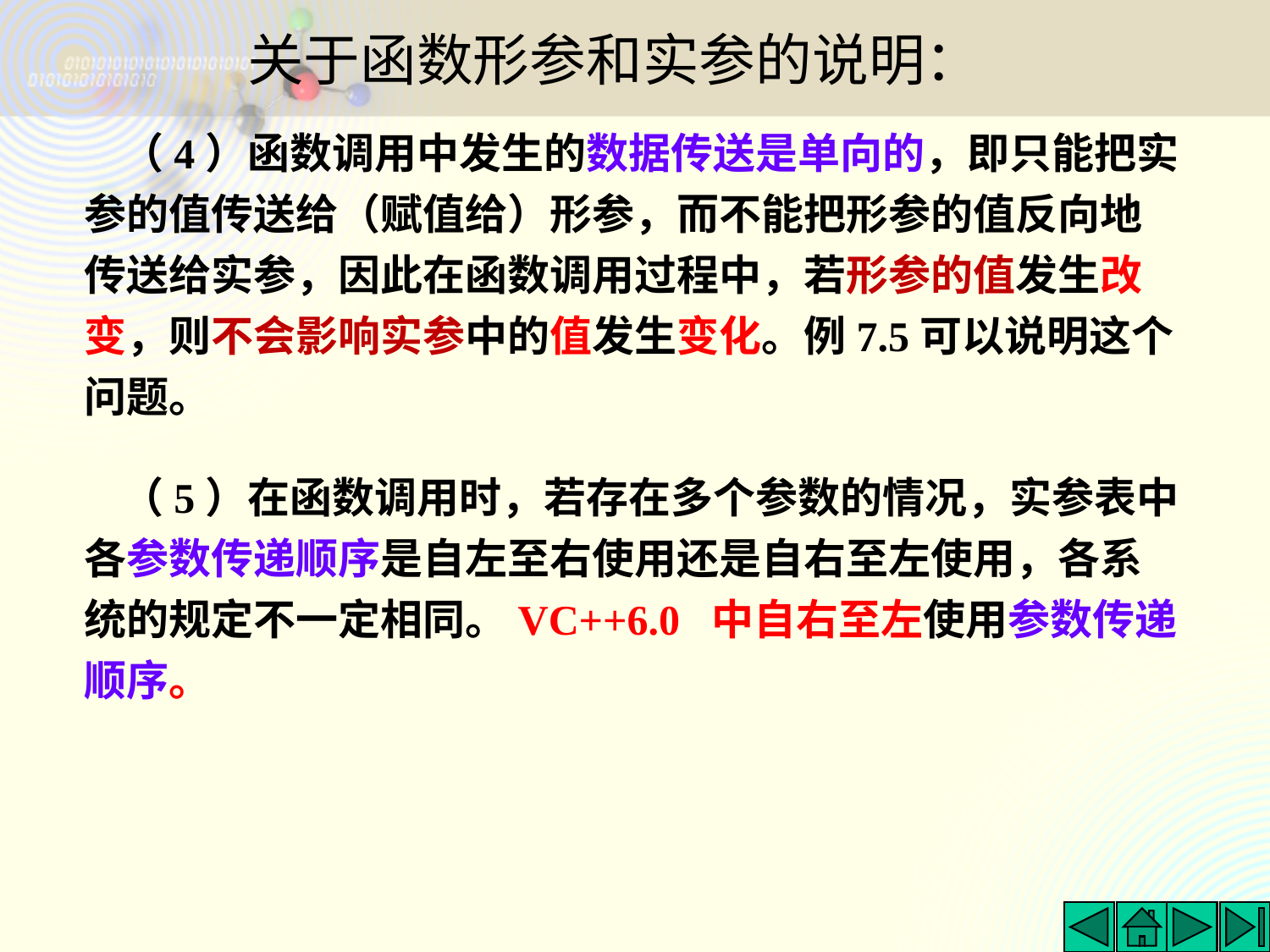

# 关于函数形参和实参的说明：
（4）函数调用中发生的数据传送是单向的，即只能把实参的值传送给（赋值给）形参，而不能把形参的值反向地传送给实参，因此在函数调用过程中，若形参的值发生改变，则不会影响实参中的值发生变化。例7.5可以说明这个问题。
（5）在函数调用时，若存在多个参数的情况，实参表中各参数传递顺序是自左至右使用还是自右至左使用，各系统的规定不一定相同。VC++6.0  中自右至左使用参数传递顺序。